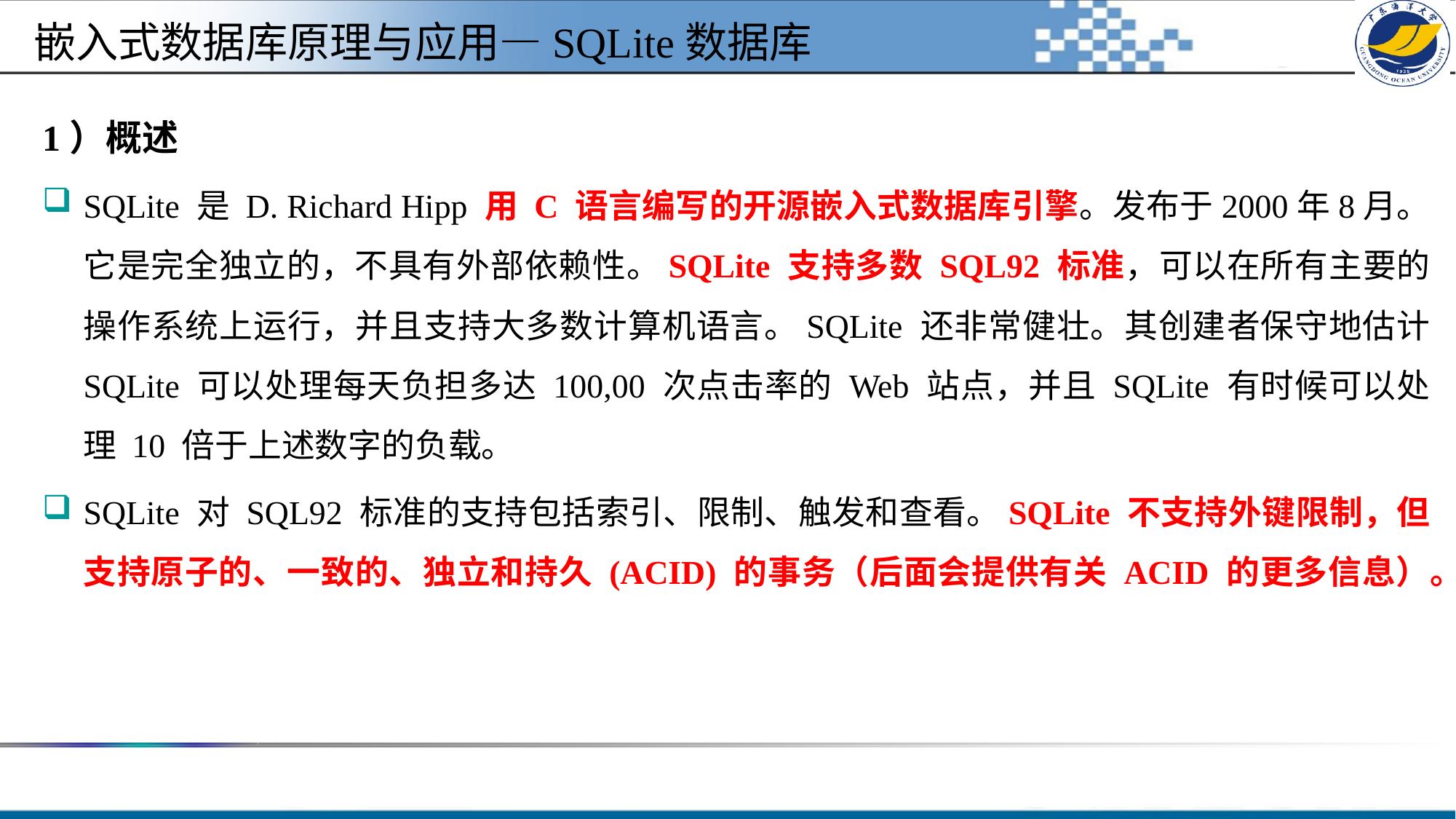

#
嵌入式数据库原理与应用—SQLite数据库
1）概述
SQLite 是 D. Richard Hipp 用 C 语言编写的开源嵌入式数据库引擎。发布于2000年8月。它是完全独立的，不具有外部依赖性。SQLite 支持多数 SQL92 标准，可以在所有主要的操作系统上运行，并且支持大多数计算机语言。SQLite 还非常健壮。其创建者保守地估计 SQLite 可以处理每天负担多达 100,00 次点击率的 Web 站点，并且 SQLite 有时候可以处理 10 倍于上述数字的负载。
SQLite 对 SQL92 标准的支持包括索引、限制、触发和查看。SQLite 不支持外键限制，但支持原子的、一致的、独立和持久 (ACID) 的事务（后面会提供有关 ACID 的更多信息）。